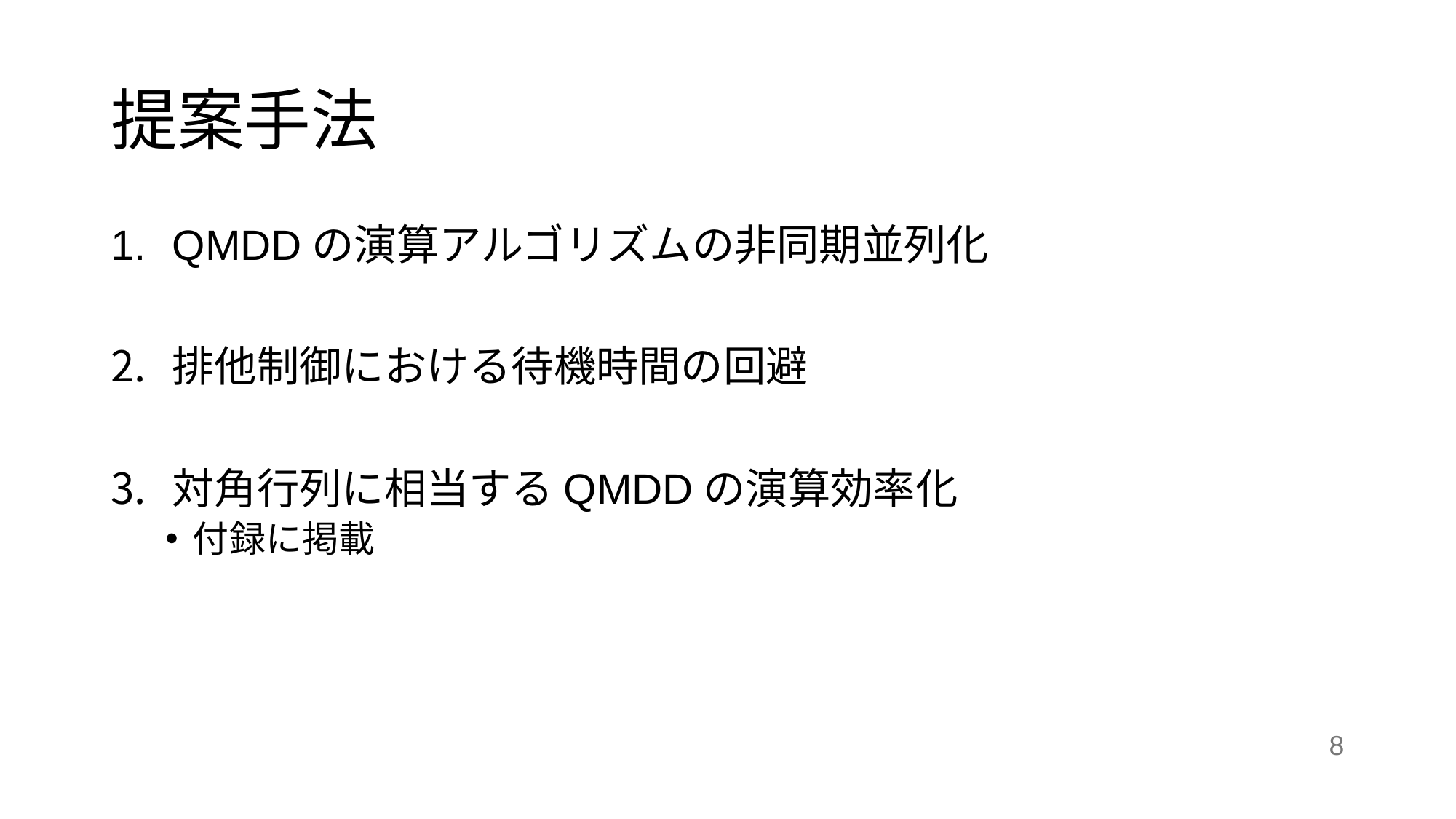

# 提案手法
QMDDの演算アルゴリズムの非同期並列化

排他制御における待機時間の回避

対角行列に相当するQMDDの演算効率化
付録に掲載
8